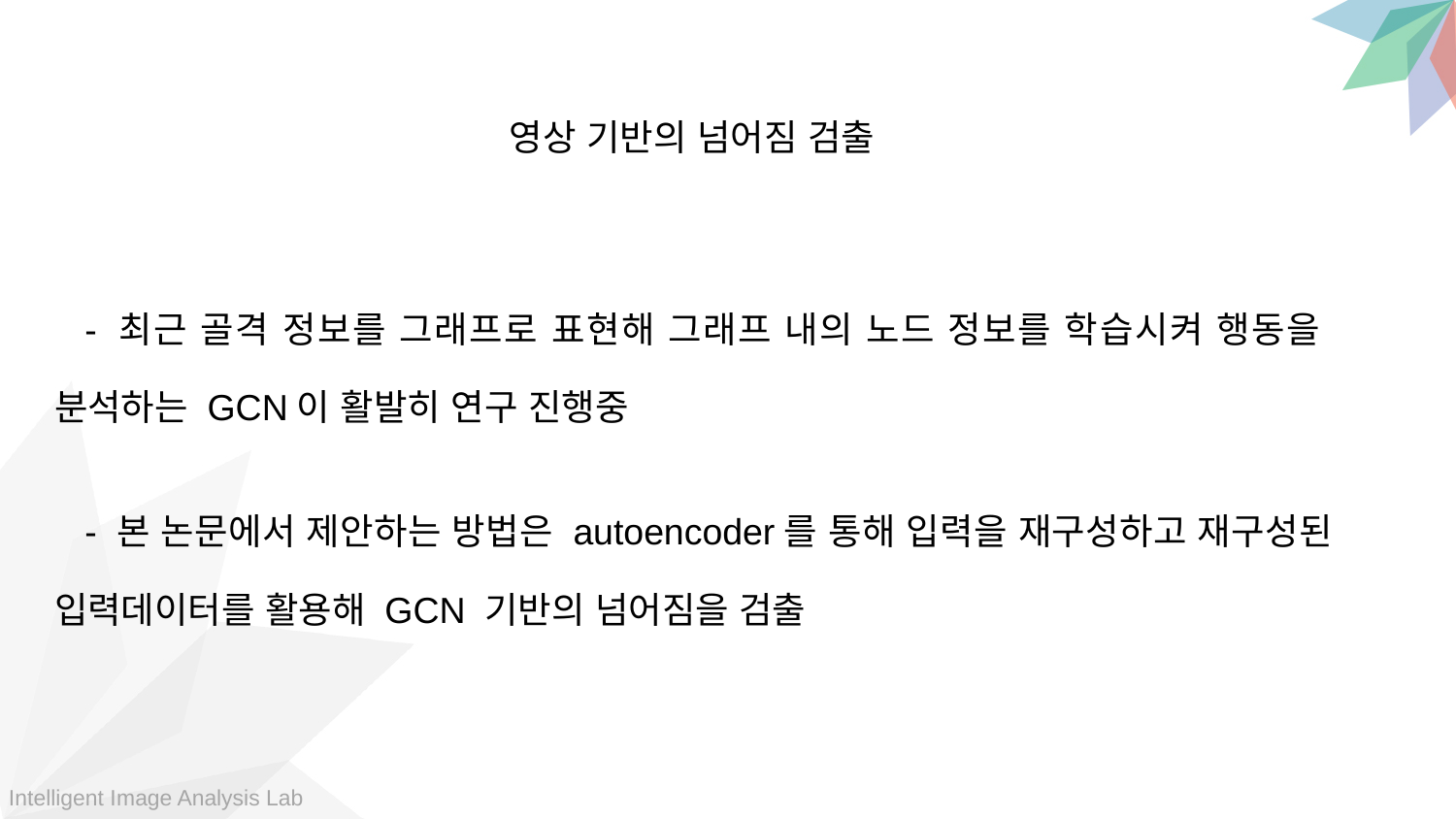

영상 기반의 넘어짐 검출
- 최근 골격 정보를 그래프로 표현해 그래프 내의 노드 정보를 학습시켜 행동을 분석하는 GCN이 활발히 연구 진행중
- 본 논문에서 제안하는 방법은 autoencoder를 통해 입력을 재구성하고 재구성된 입력데이터를 활용해 GCN 기반의 넘어짐을 검출